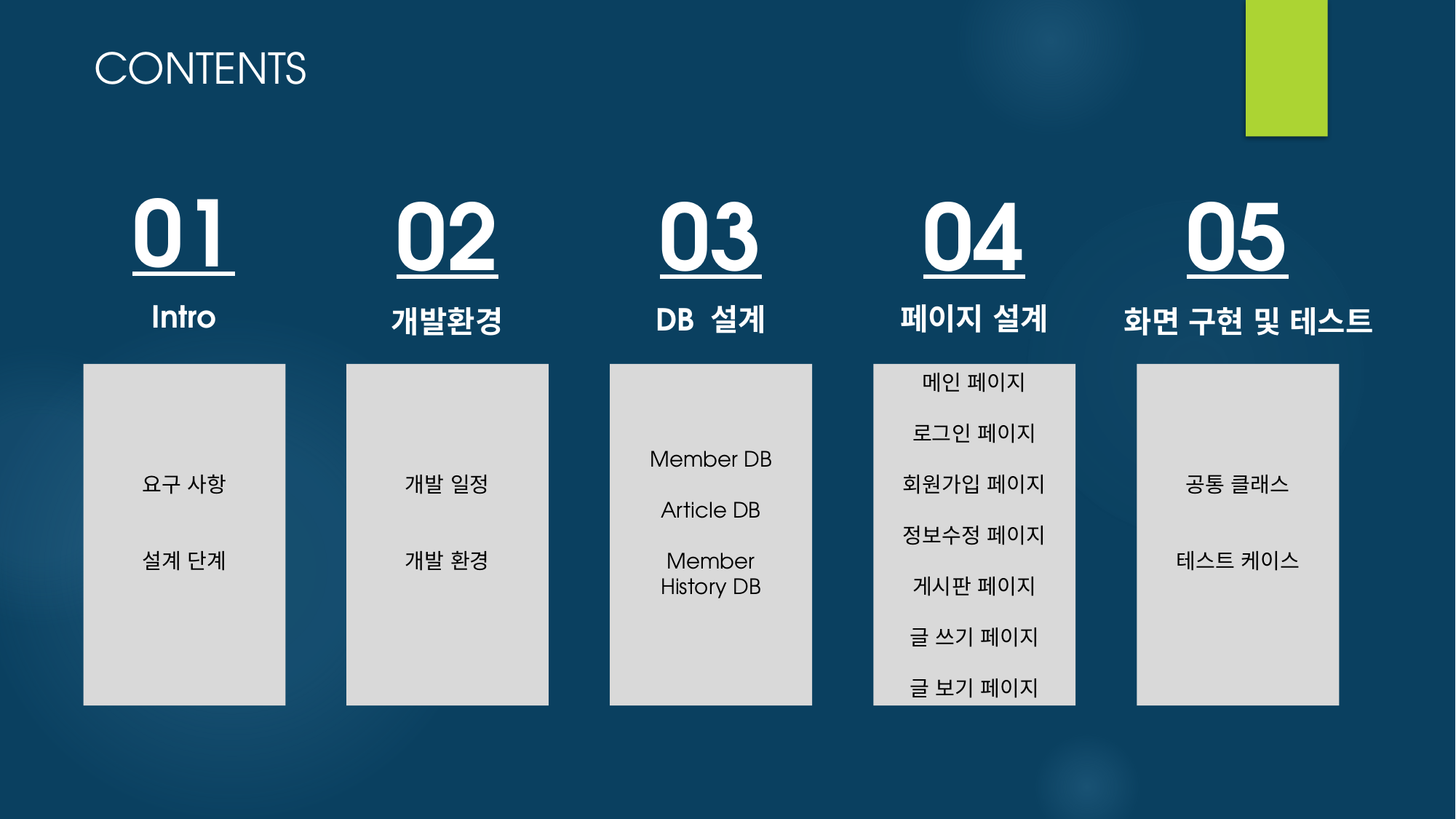

CONTENTS
01
02
03
04
05
Intro
페이지 설계
DB 설계
개발환경
화면 구현 및 테스트

요구 사항

설계 단계

개발 일정

개발 환경

Member DB

Article DB

Member
History DB

메인 페이지

로그인 페이지

회원가입 페이지

정보수정 페이지

게시판 페이지

글 쓰기 페이지

글 보기 페이지

공통 클래스

테스트 케이스